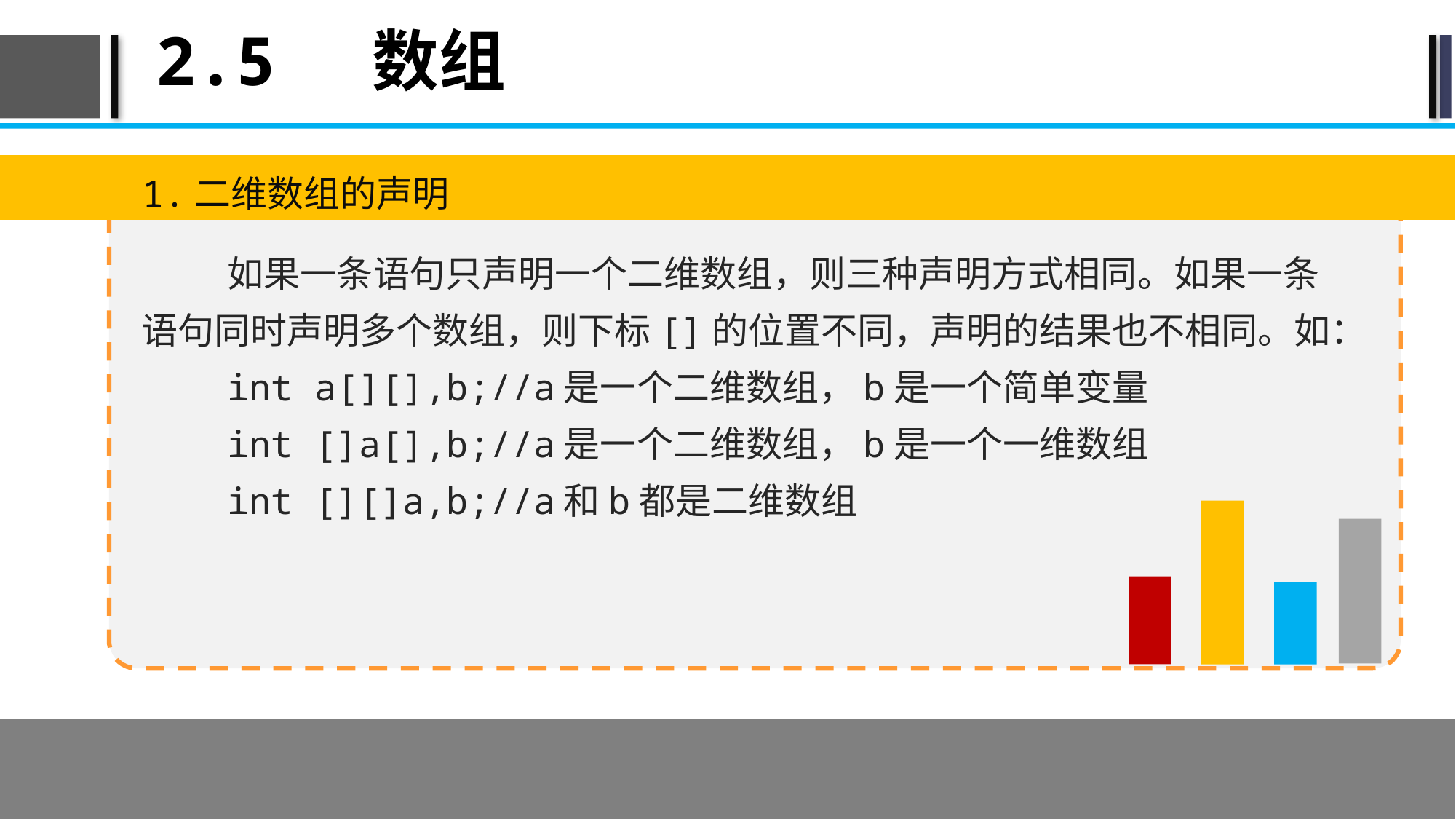

# 2.5  数组

1.二维数组的声明

如果一条语句只声明一个二维数组，则三种声明方式相同。如果一条语句同时声明多个数组，则下标[]的位置不同，声明的结果也不相同。如：
int a[][],b;//a是一个二维数组，b是一个简单变量
int []a[],b;//a是一个二维数组，b是一个一维数组
int [][]a,b;//a和b都是二维数组